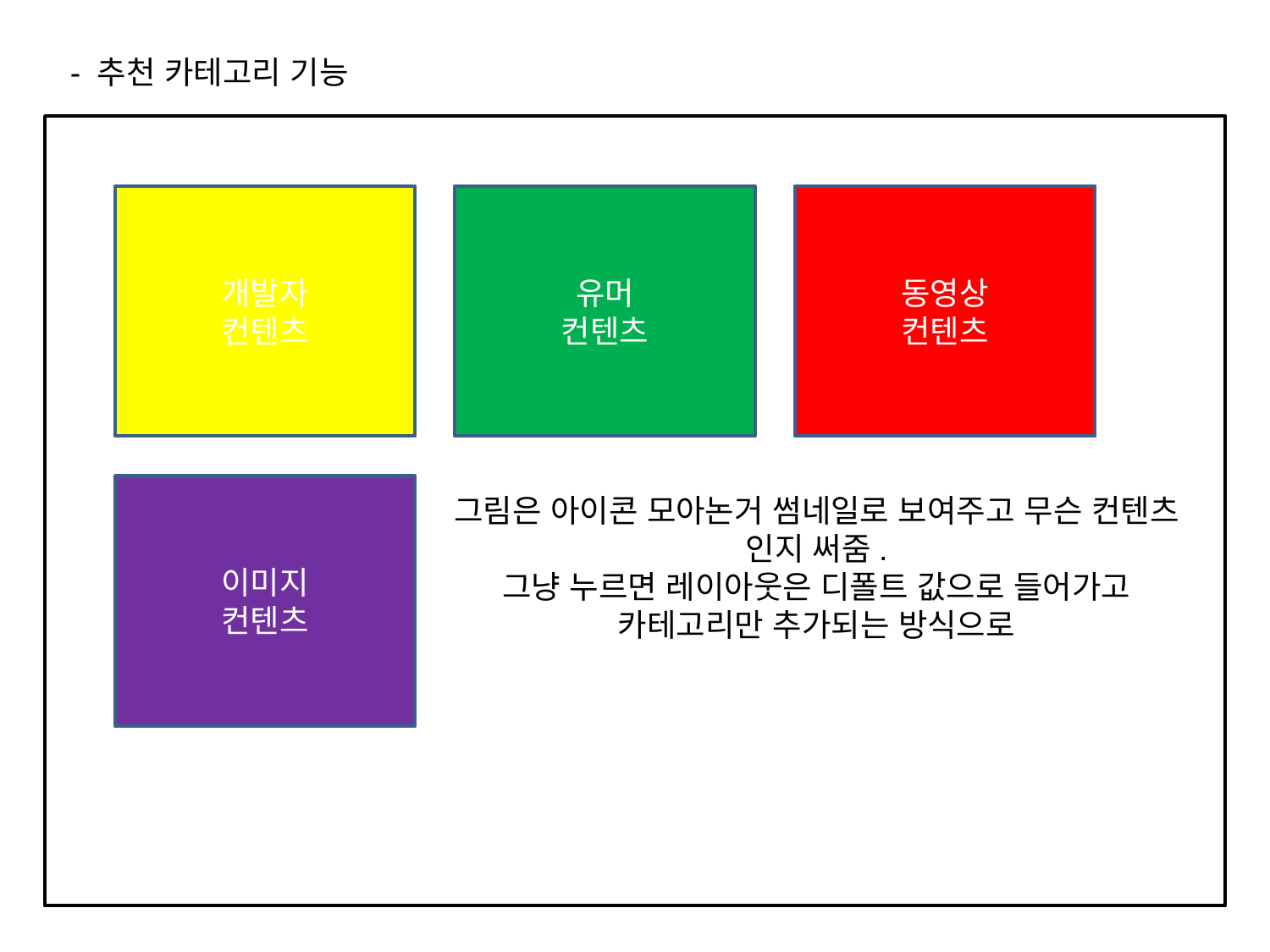

- 추천 카테고리 기능

유머
컨텐츠
동영상
컨텐츠
개발자
컨텐츠
이미지
컨텐츠
그림은 아이콘 모아논거 썸네일로 보여주고 무슨 컨텐츠
인지 써줌.
그냥 누르면 레이아웃은 디폴트 값으로 들어가고
카테고리만 추가되는 방식으로